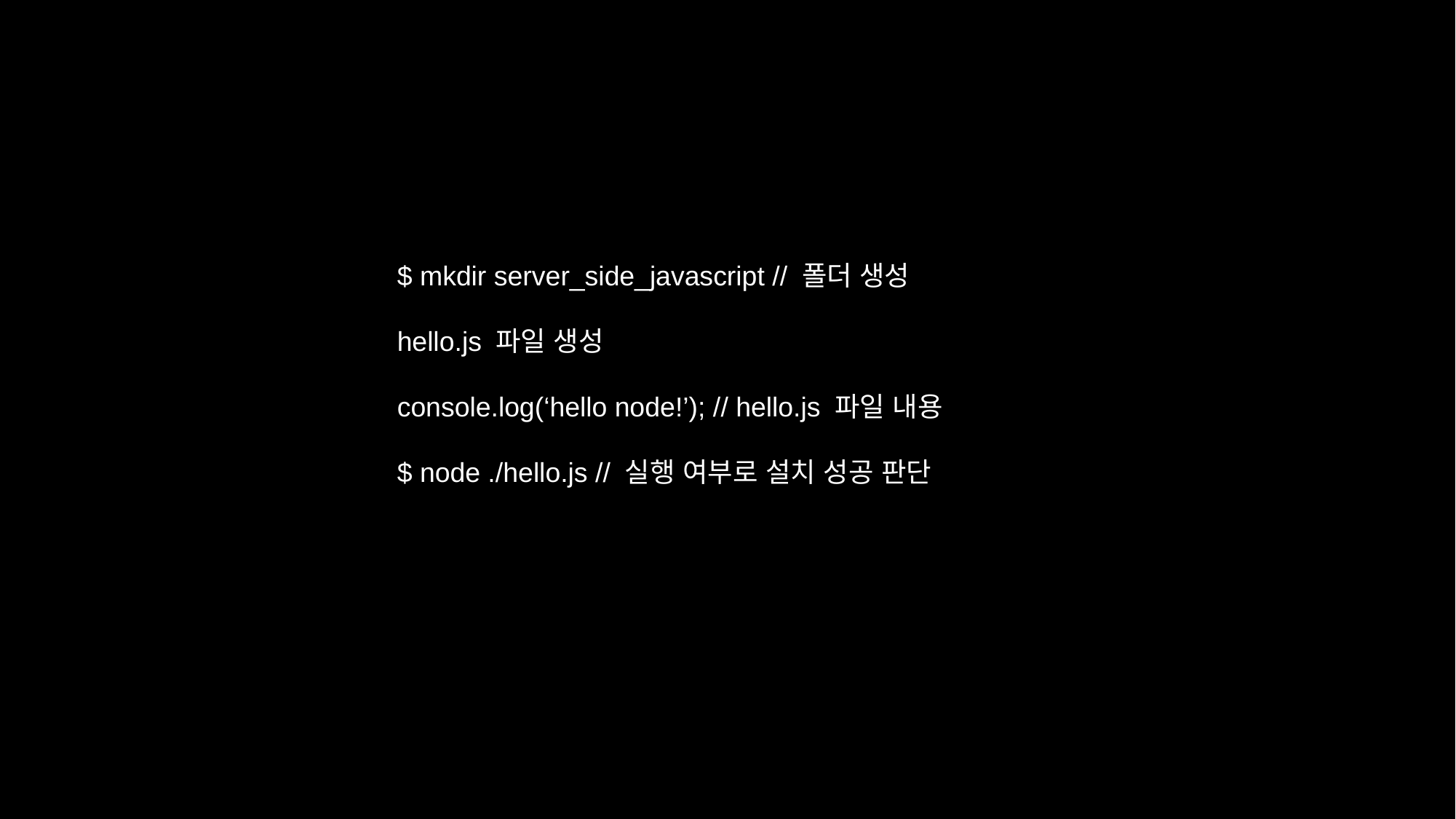

$ mkdir server_side_javascript // 폴더 생성

hello.js 파일 생성

console.log(‘hello node!’); // hello.js 파일 내용

$ node ./hello.js // 실행 여부로 설치 성공 판단